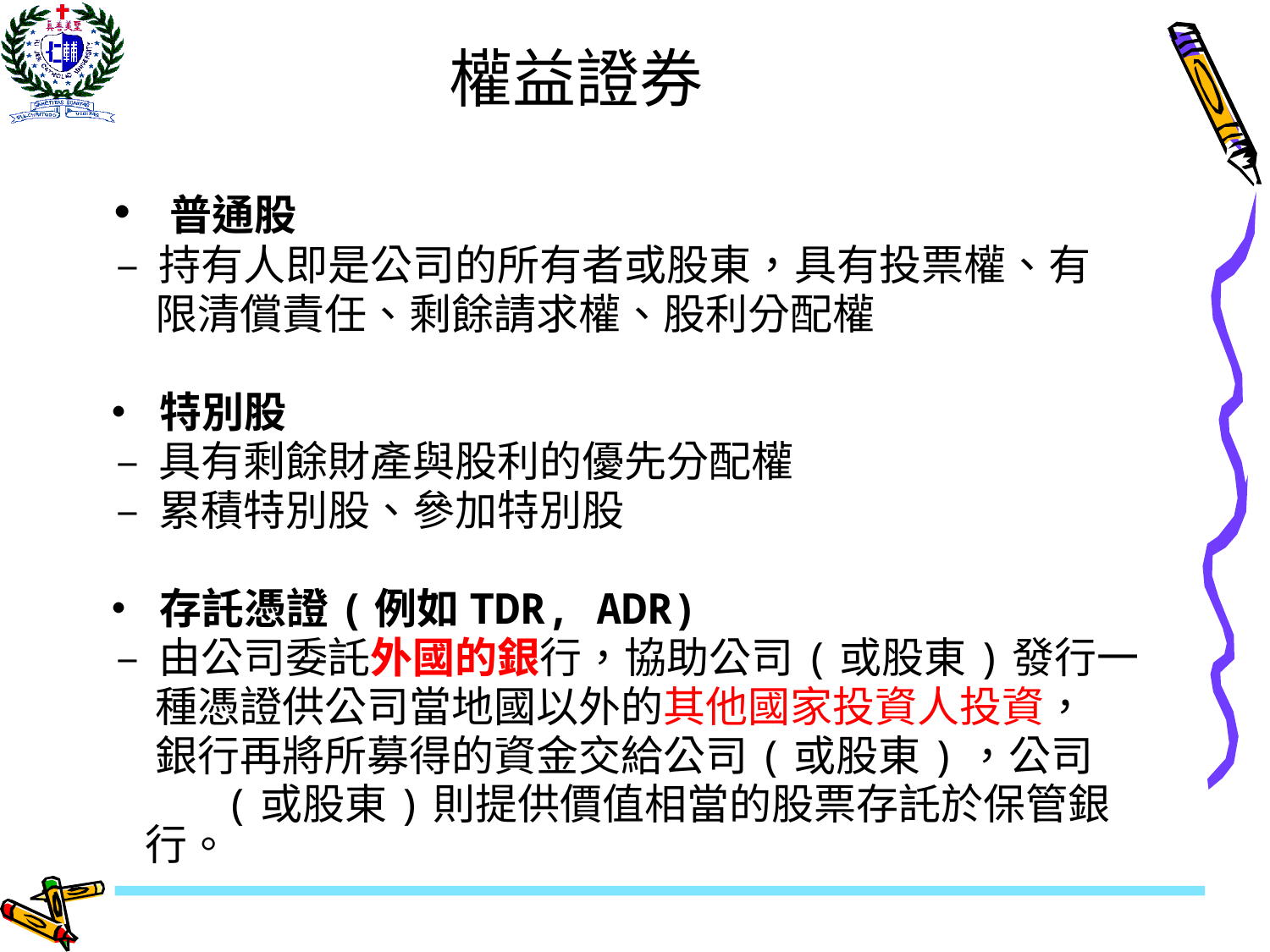

# 權益證券
• 普通股
  – 持有人即是公司的所有者或股東，具有投票權、有
     限清償責任、剩餘請求權、股利分配權

• 特別股
  – 具有剩餘財產與股利的優先分配權
  – 累積特別股、參加特別股

• 存託憑證(例如TDR, ADR)
  – 由公司委託外國的銀行，協助公司(或股東)發行一
     種憑證供公司當地國以外的其他國家投資人投資，
     銀行再將所募得的資金交給公司(或股東)，公司
     (或股東)則提供價值相當的股票存託於保管銀行。